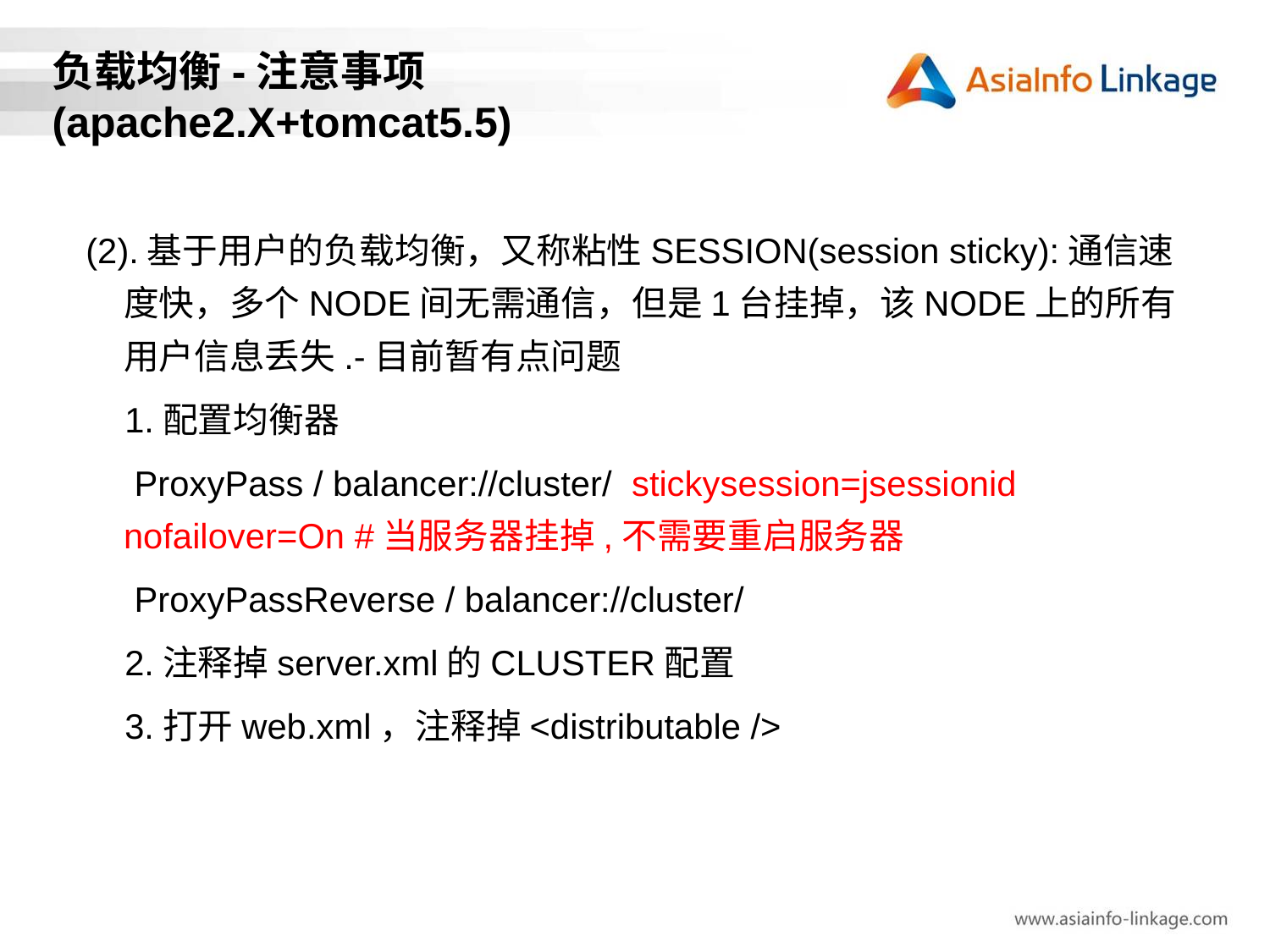

# 负载均衡-注意事项 (apache2.X+tomcat5.5)

 (2).基于用户的负载均衡，又称粘性SESSION(session sticky):通信速度快，多个NODE间无需通信，但是1台挂掉，该NODE上的所有用户信息丢失.-目前暂有点问题
     1.配置均衡器
      ProxyPass / balancer://cluster/  stickysession=jsessionid nofailover=On #当服务器挂掉,不需要重启服务器
      ProxyPassReverse / balancer://cluster/
     2.注释掉server.xml的CLUSTER配置
     3.打开web.xml，注释掉<distributable />